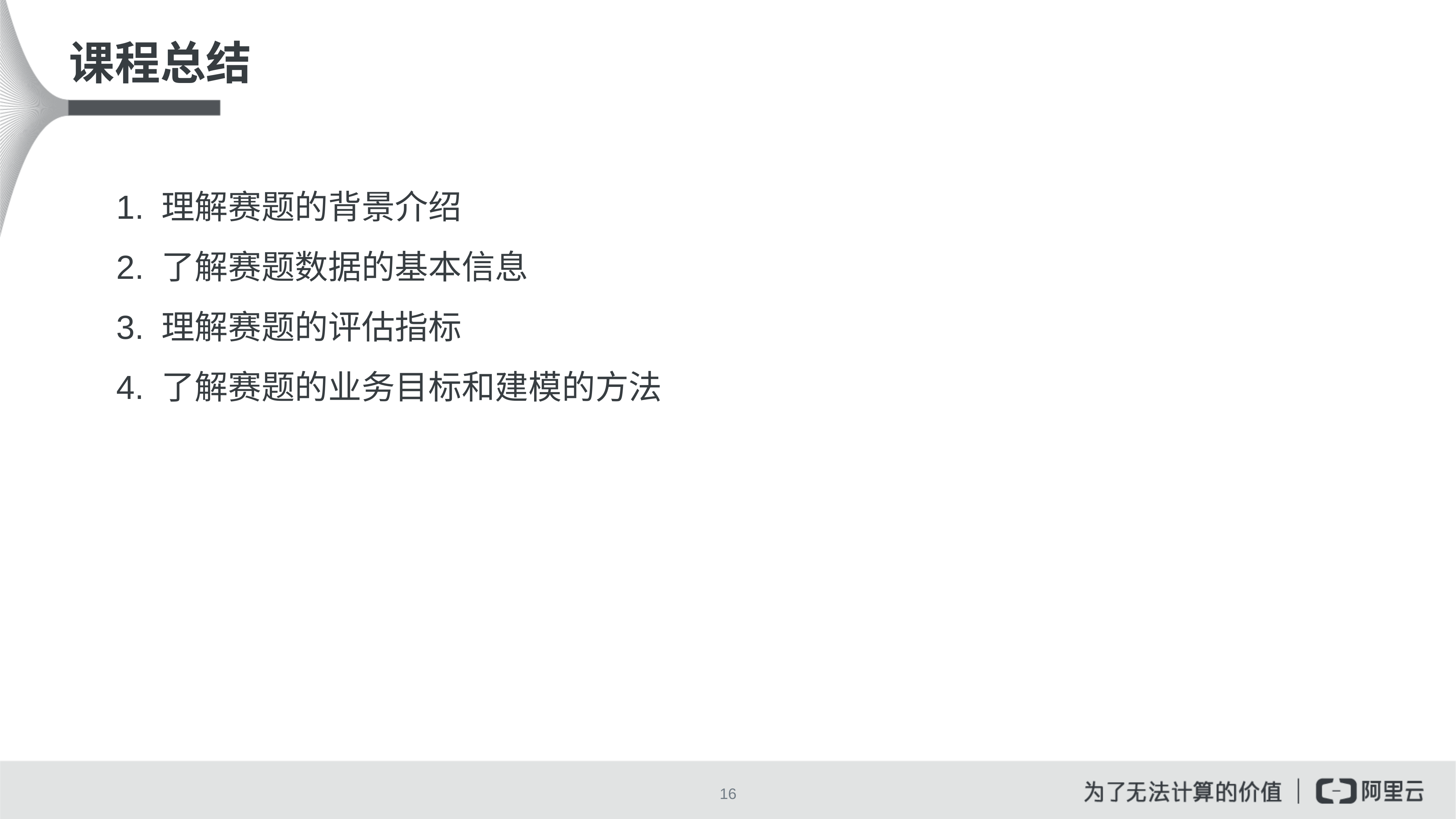

# 课程总结
1. 理解赛题的背景介绍
2. 了解赛题数据的基本信息
3. 理解赛题的评估指标
4. 了解赛题的业务目标和建模的方法